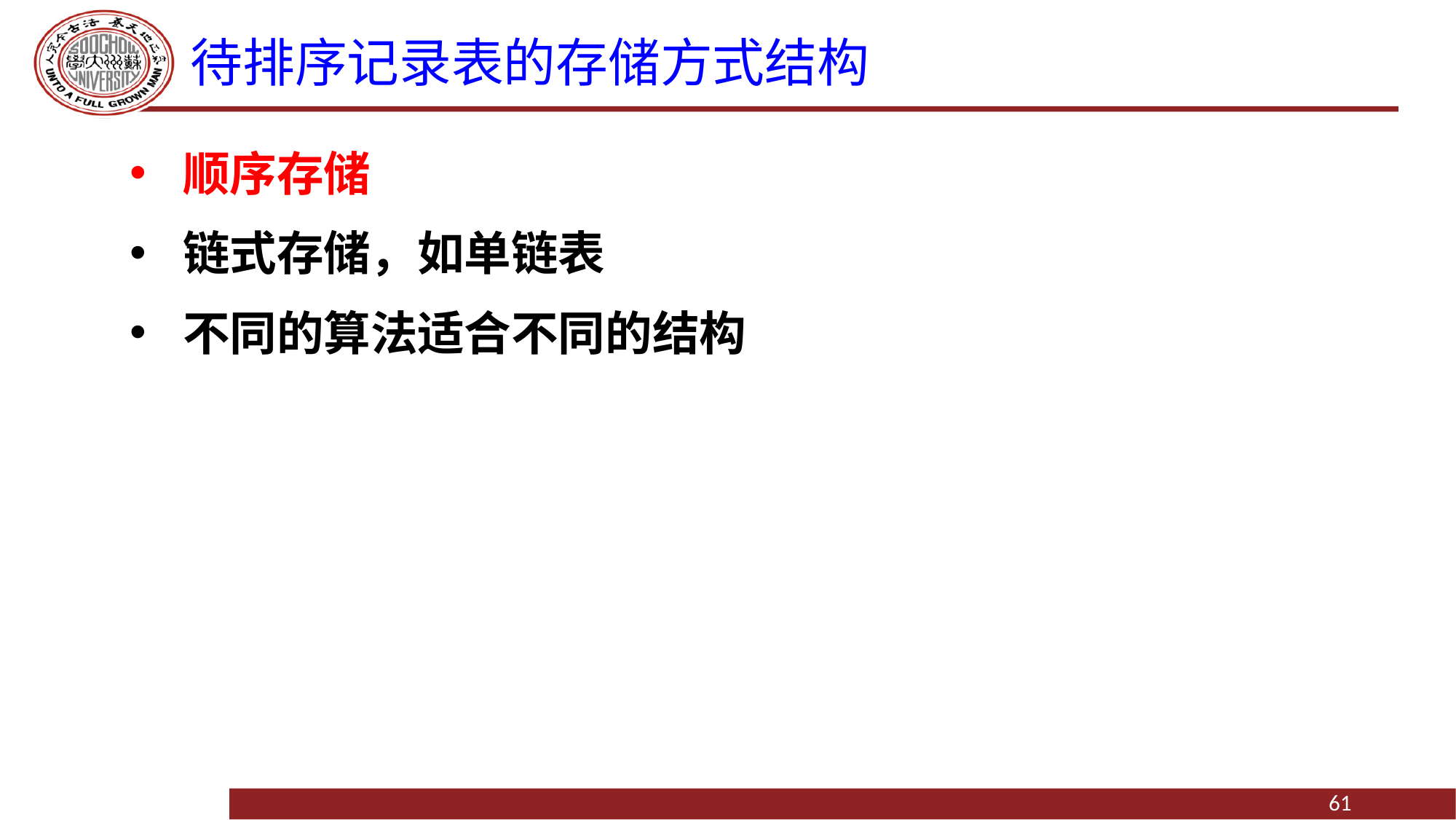

# 待排序记录表的存储方式结构
顺序存储
链式存储，如单链表
不同的算法适合不同的结构
61